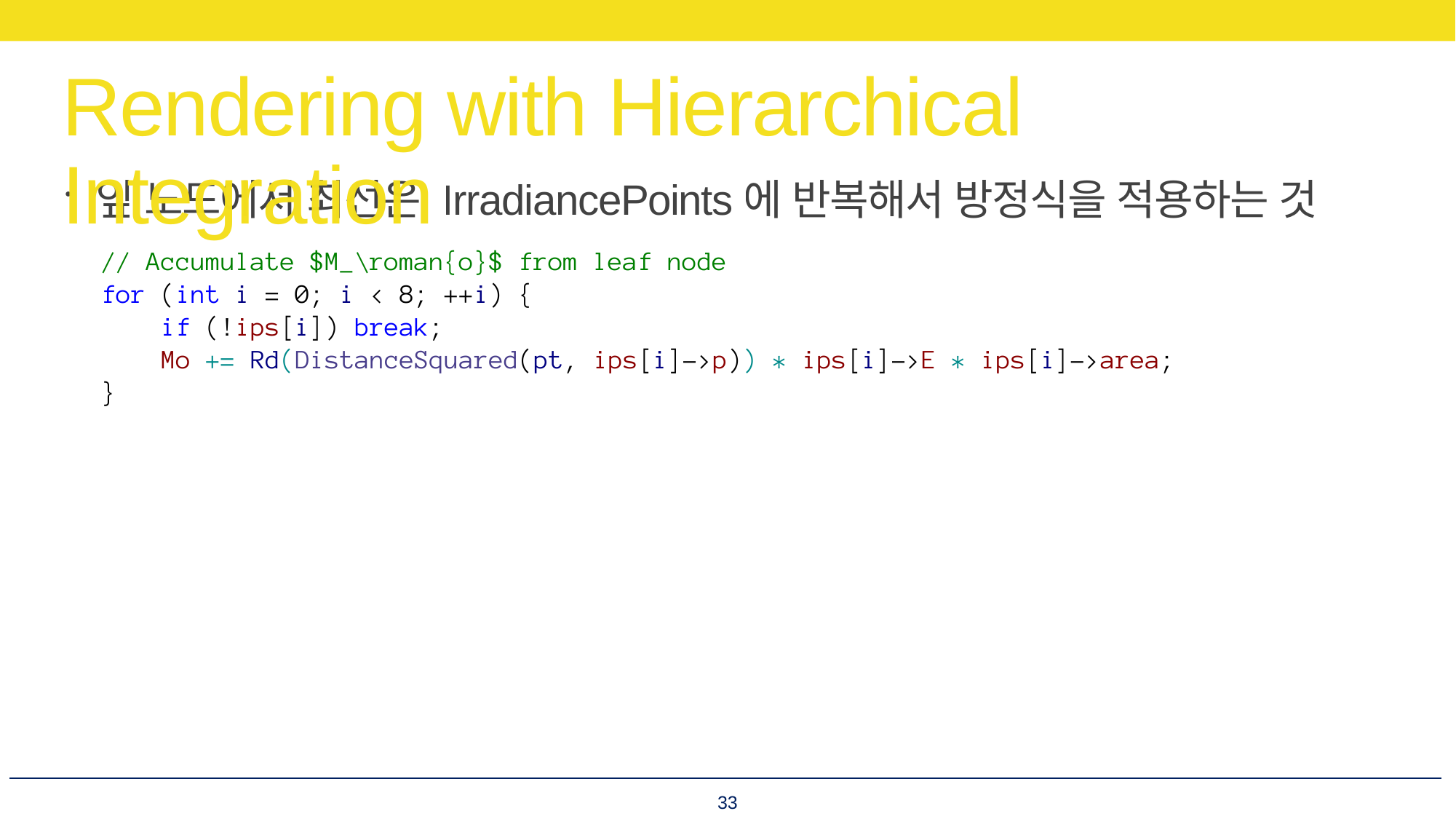

# Rendering with Hierarchical Integration
잎 노드에서 최선은 IrradiancePoints에 반복해서 방정식을 적용하는 것
// Accumulate $M_\roman{o}$ from leaf node
for (int i = 0; i < 8; ++i) {
    if (!ips[i]) break;
    Mo += Rd(DistanceSquared(pt, ips[i]->p)) * ips[i]->E * ips[i]->area;
}
33